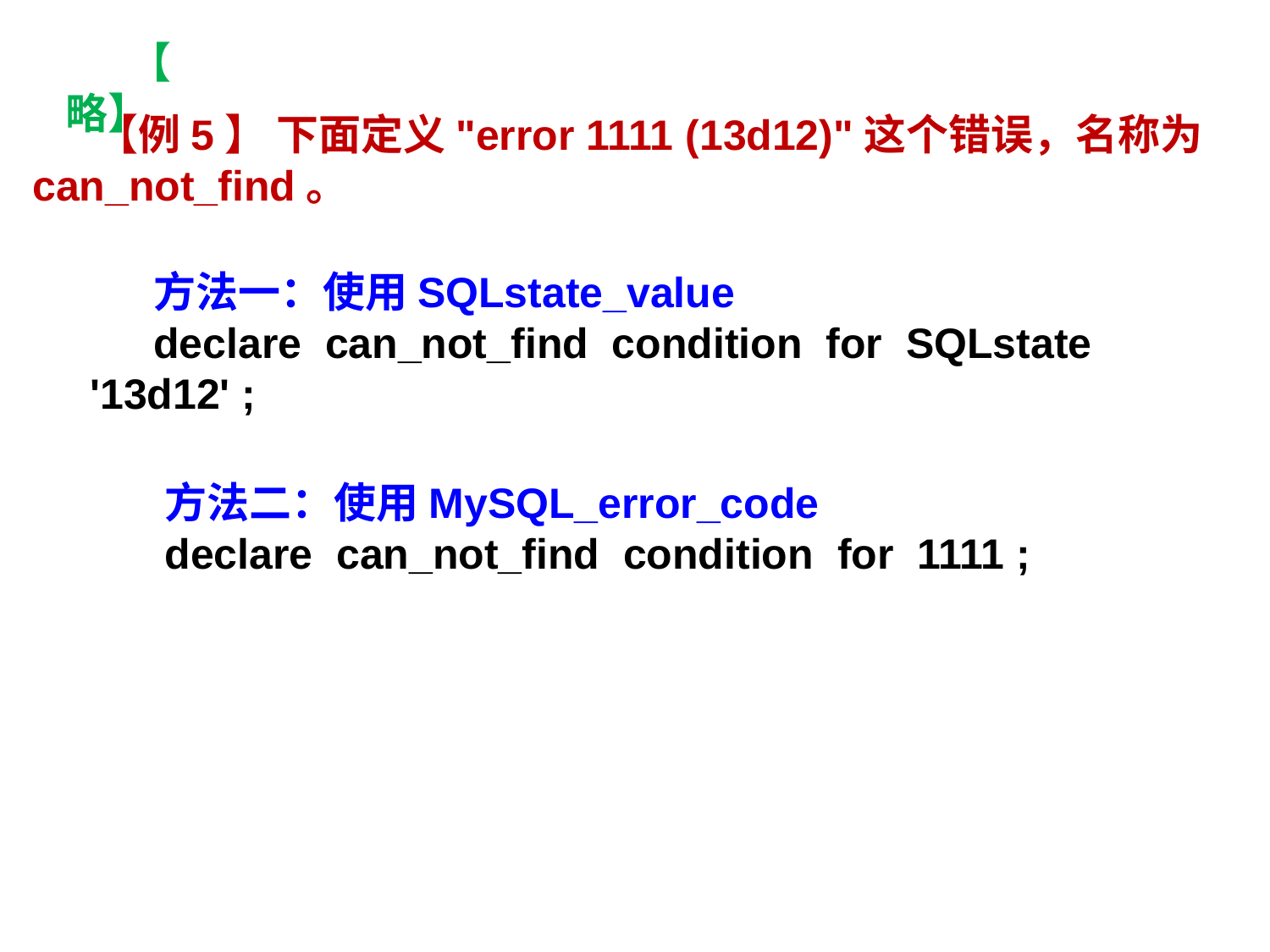

【略】
【例5】 下面定义"error 1111 (13d12)"这个错误，名称为can_not_find。
方法一：使用SQLstate_value
declare  can_not_find  condition  for  SQLstate  '13d12' ;
方法二：使用MySQL_error_code
declare  can_not_find  condition  for  1111 ;